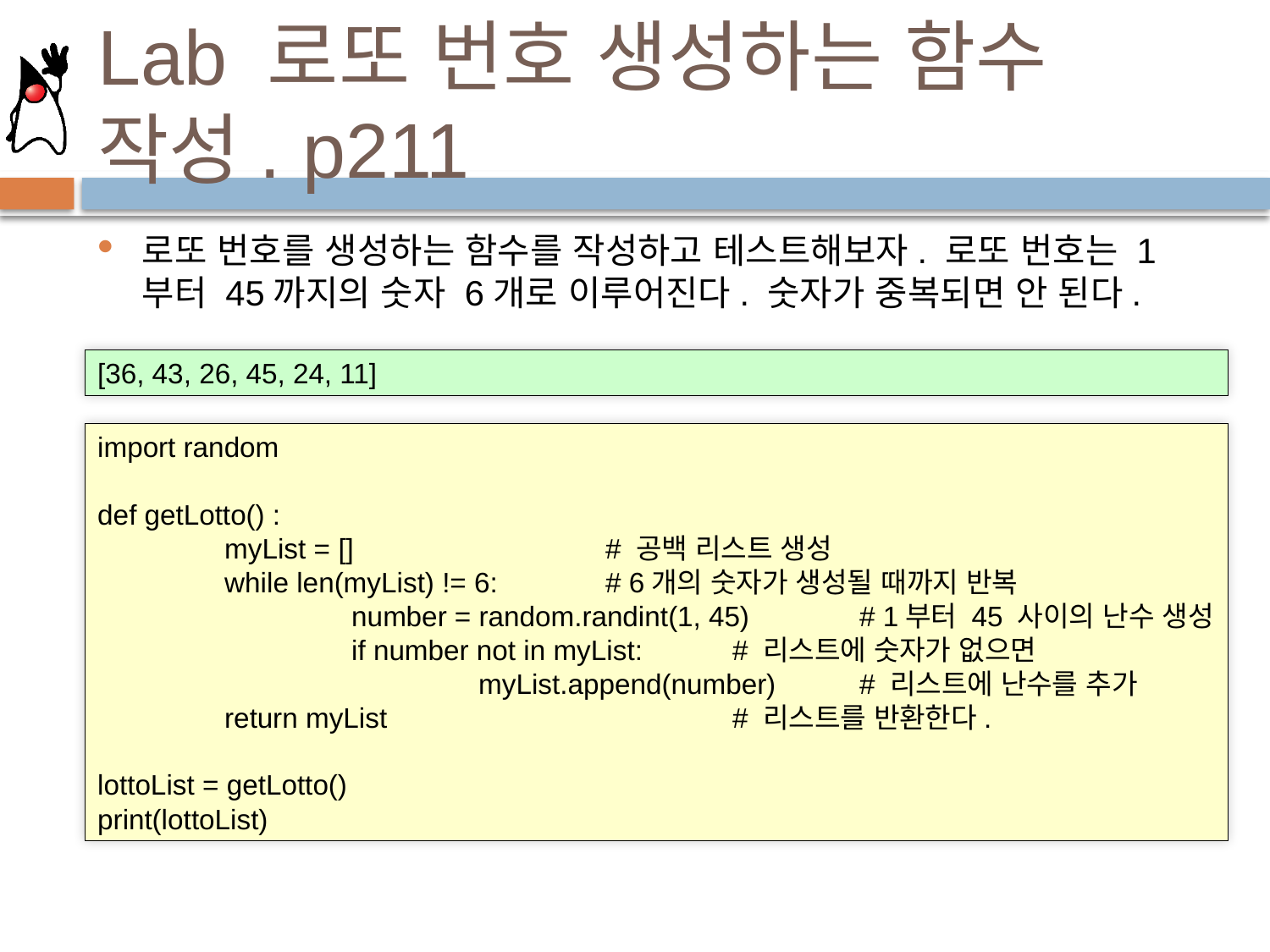

# Lab 로또 번호 생성하는 함수 작성. p211
로또 번호를 생성하는 함수를 작성하고 테스트해보자. 로또 번호는 1부터 45까지의 숫자 6개로 이루어진다. 숫자가 중복되면 안 된다.
[36, 43, 26, 45, 24, 11]
import random

def getLotto() :
	myList = []		# 공백 리스트 생성
	while len(myList) != 6:	# 6개의 숫자가 생성될 때까지 반복
		number = random.randint(1, 45)	# 1부터 45 사이의 난수 생성
		if number not in myList: 	# 리스트에 숫자가 없으면
			myList.append(number)	# 리스트에 난수를 추가
	return myList 			# 리스트를 반환한다.

lottoList = getLotto()
print(lottoList)